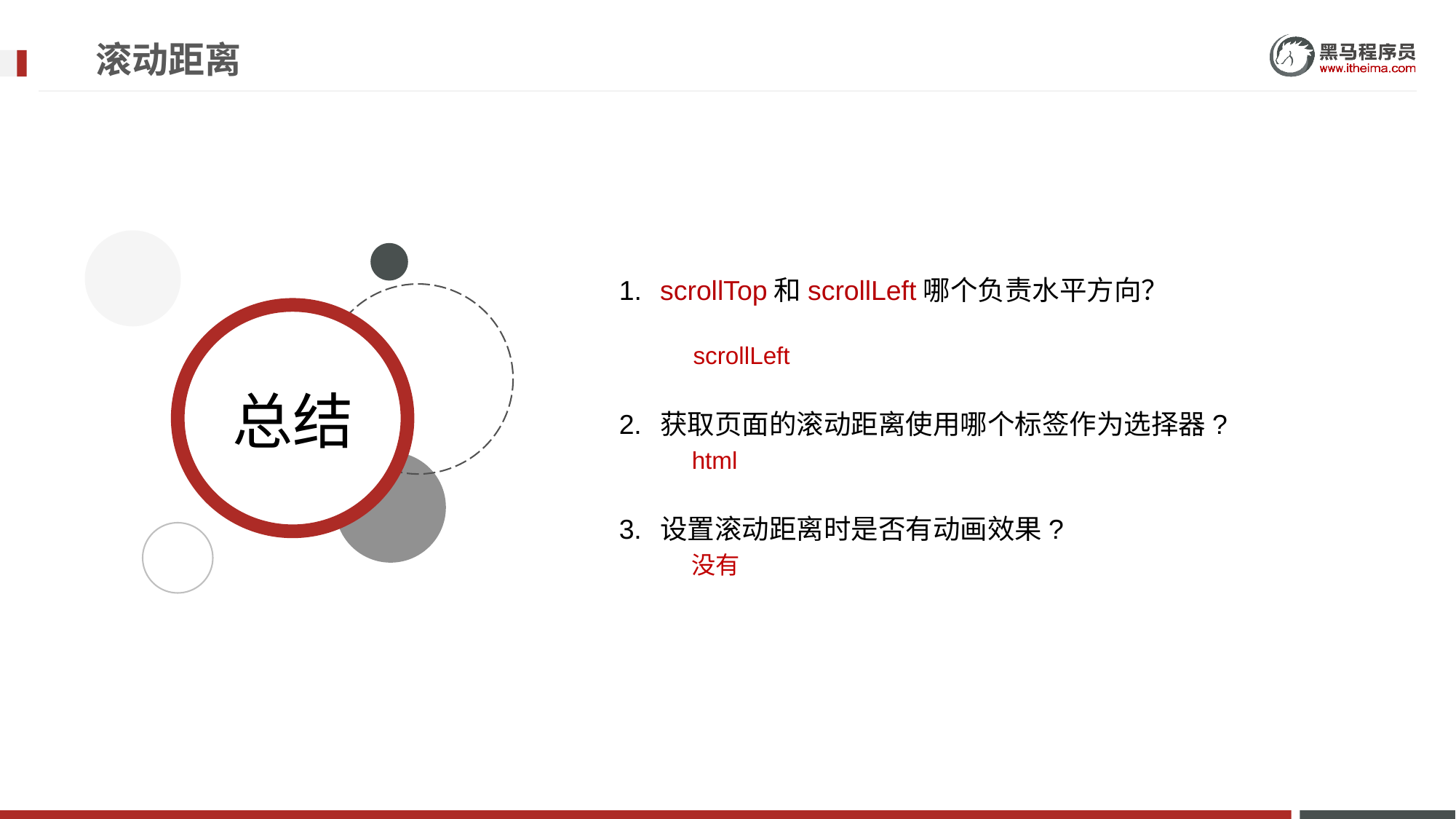

# 滚动距离
scrollTop和scrollLeft哪个负责水平方向？
           scrollLeft
获取页面的滚动距离使用哪个标签作为选择器?
html
设置滚动距离时是否有动画效果?
没有